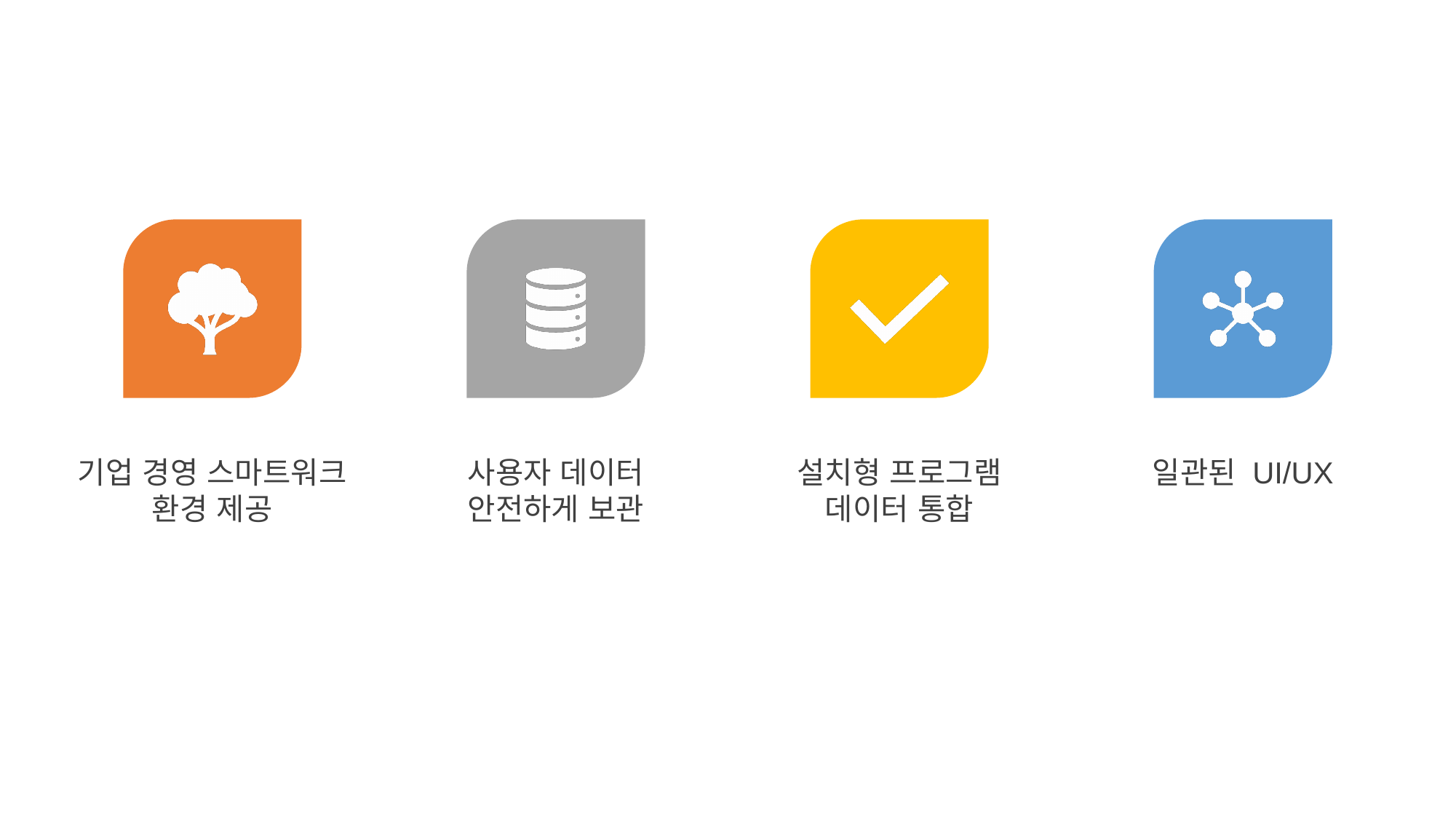

설계의 주안점
기업 경영 스마트워크 환경 제공
사용자 데이터 안전하게 보관
설치형 프로그램 데이터 통합
일관된 UI/UX